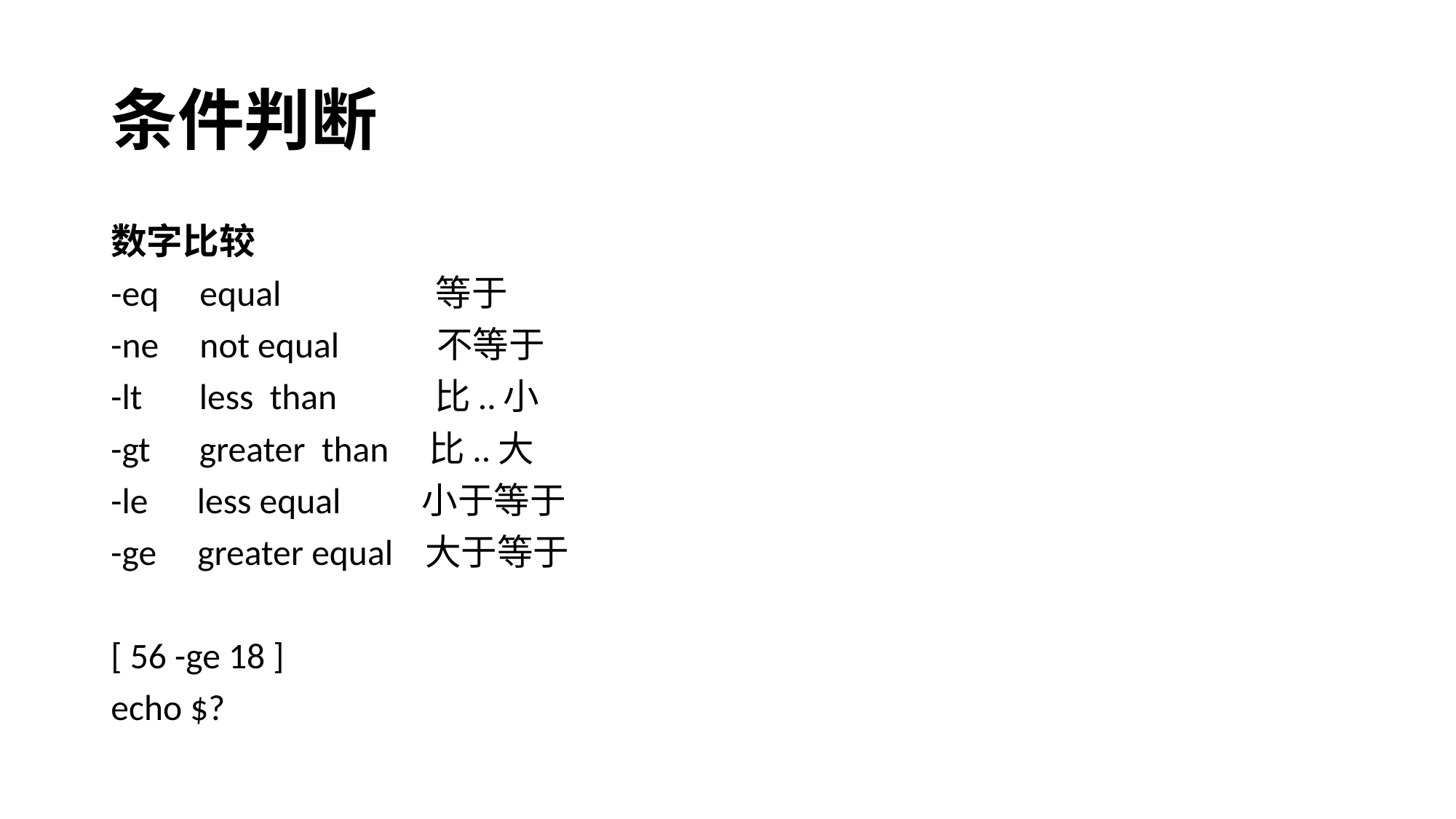

# 条件判断
数字比较
-eq     equal                  等于
-ne     not equal           不等于
-lt       less  than           比..小
-gt      greater  than    比..大
-le      less equal         小于等于
-ge     greater equal   大于等于

[ 56 -ge 18 ]
echo $?